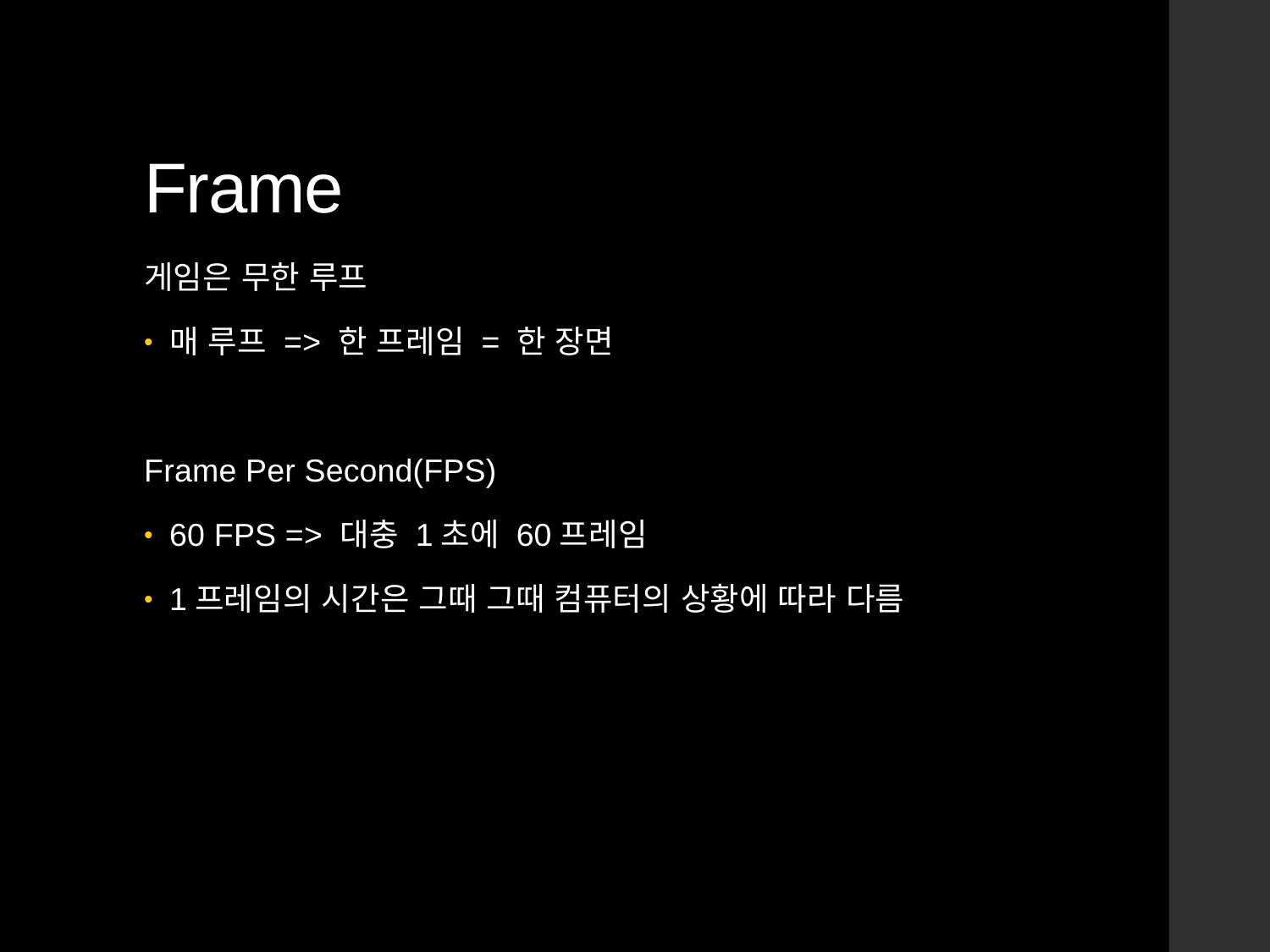

# Frame
게임은 무한 루프
매 루프 => 한 프레임 = 한 장면

Frame Per Second(FPS)
60 FPS => 대충 1초에 60프레임
1프레임의 시간은 그때 그때 컴퓨터의 상황에 따라 다름